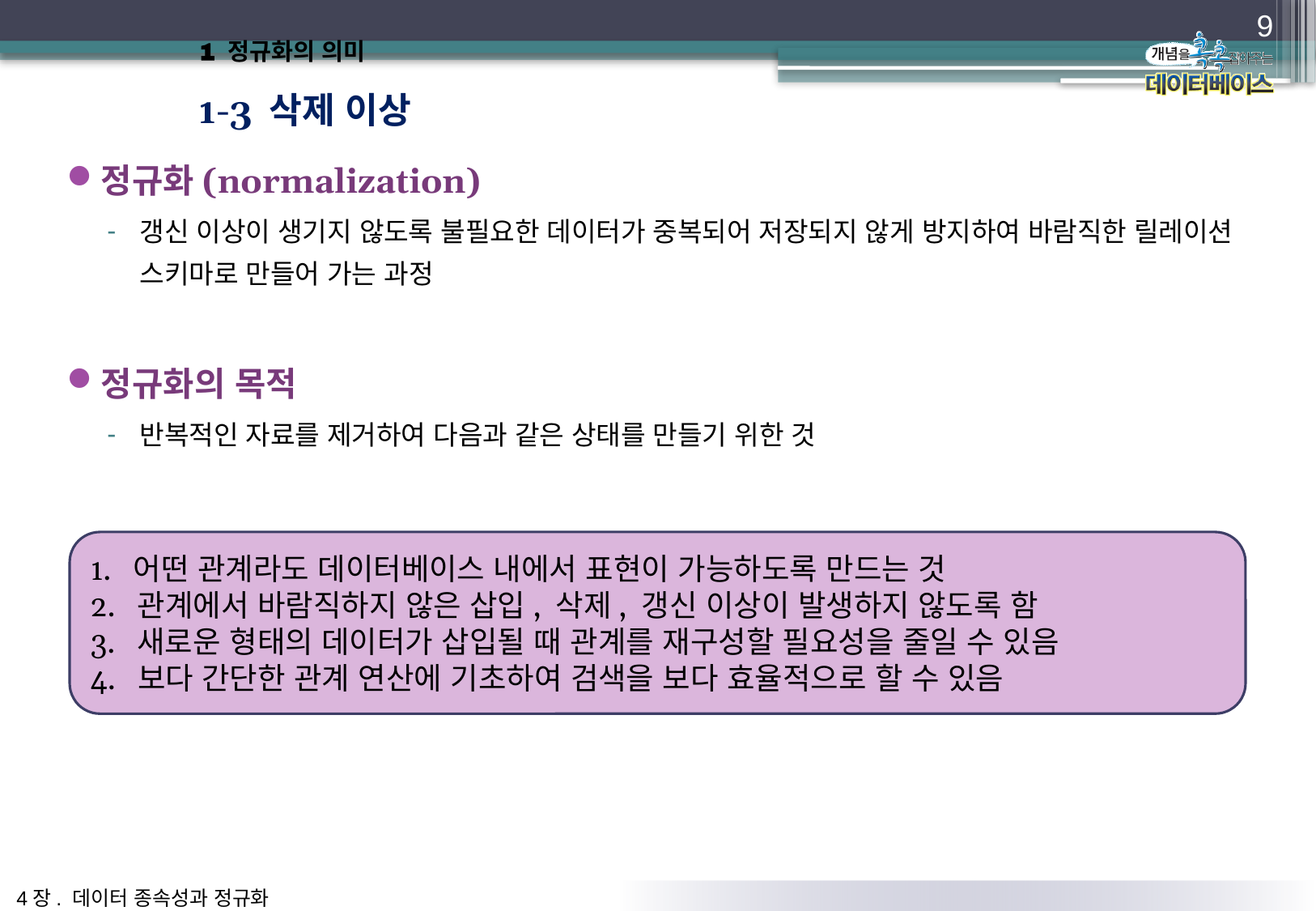

9
# 1 정규화의 의미
1-3 삭제 이상
정규화(normalization)
갱신 이상이 생기지 않도록 불필요한 데이터가 중복되어 저장되지 않게 방지하여 바람직한 릴레이션 스키마로 만들어 가는 과정

정규화의 목적
반복적인 자료를 제거하여 다음과 같은 상태를 만들기 위한 것
1.  어떤 관계라도 데이터베이스 내에서 표현이 가능하도록 만드는 것
2.  관계에서 바람직하지 않은 삽입, 삭제, 갱신 이상이 발생하지 않도록 함
3.  새로운 형태의 데이터가 삽입될 때 관계를 재구성할 필요성을 줄일 수 있음
4.  보다 간단한 관계 연산에 기초하여 검색을 보다 효율적으로 할 수 있음